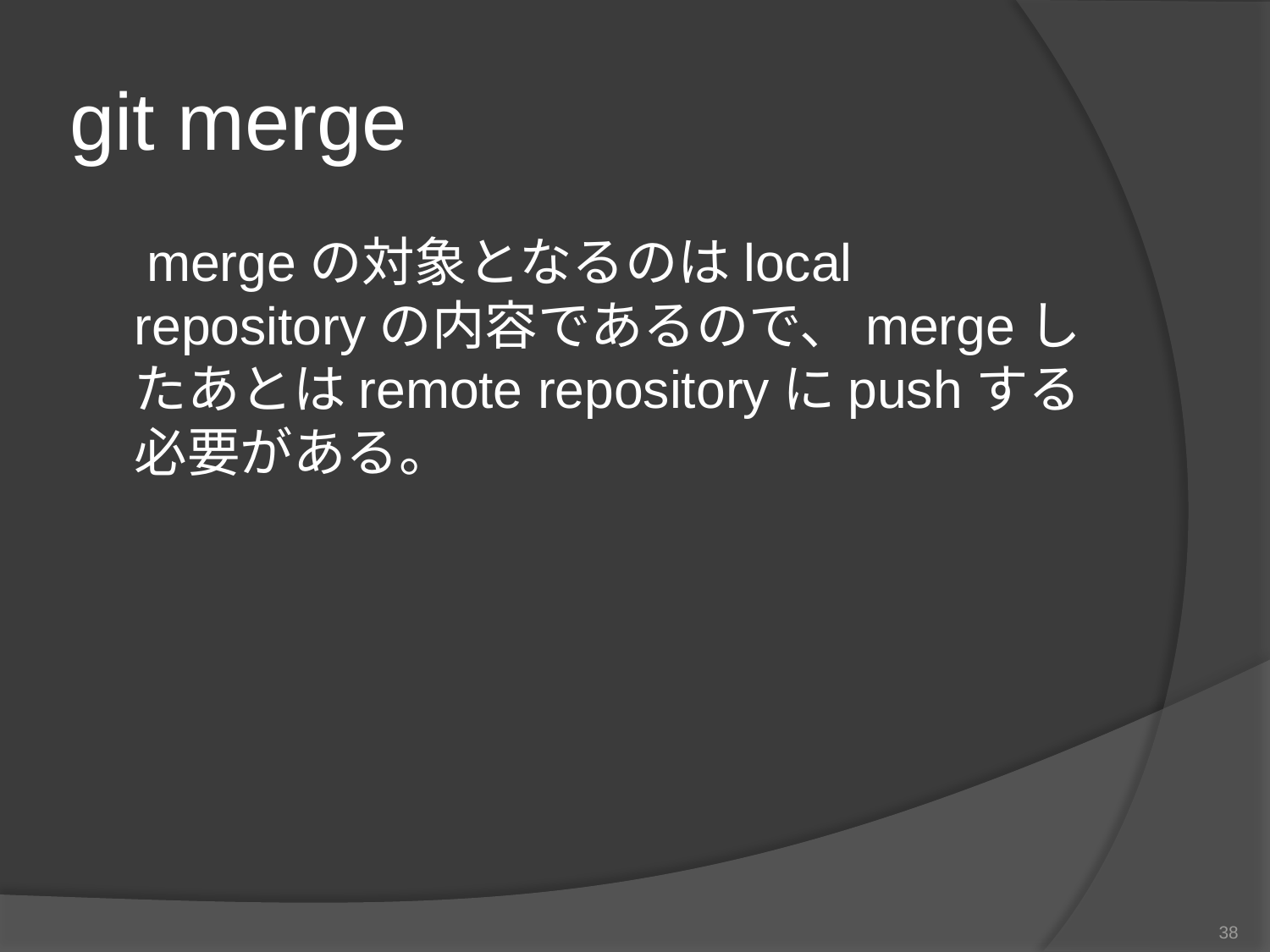

# git merge
　mergeの対象となるのはlocal repositoryの内容であるので、mergeしたあとはremote repositoryにpushする必要がある。
38